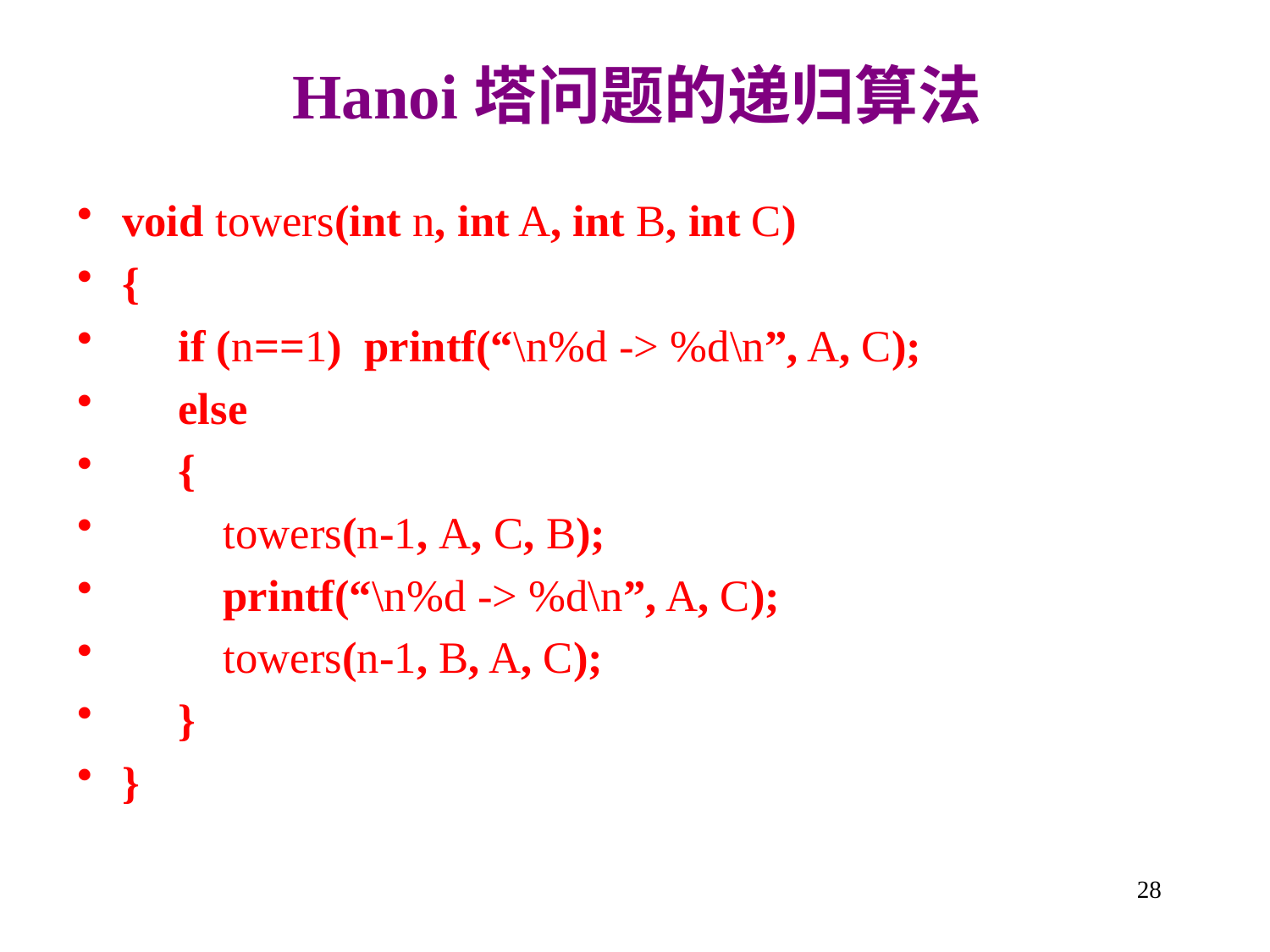

Hanoi塔问题的递归算法
void towers(int n, int A, int B, int C)
{
     if (n==1)  printf(“\n%d -> %d\n”, A, C);
     else
     {
         towers(n-1, A, C, B);
         printf(“\n%d -> %d\n”, A, C);
         towers(n-1, B, A, C);
     }
}
28